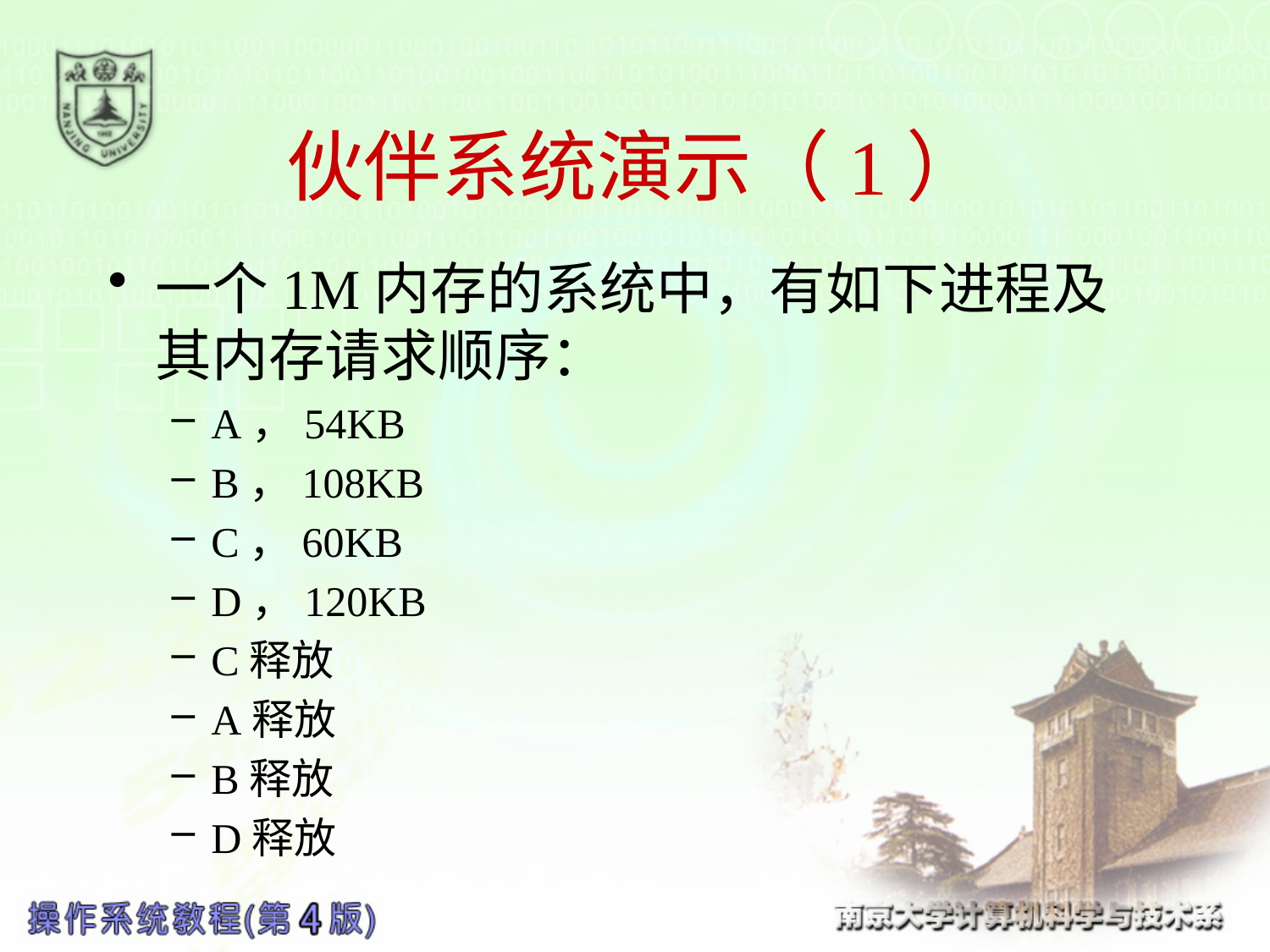

# 伙伴系统演示（1）
一个1M内存的系统中，有如下进程及其内存请求顺序：
A，54KB
B，108KB
C，60KB
D，120KB
C释放
A释放
B释放
D释放